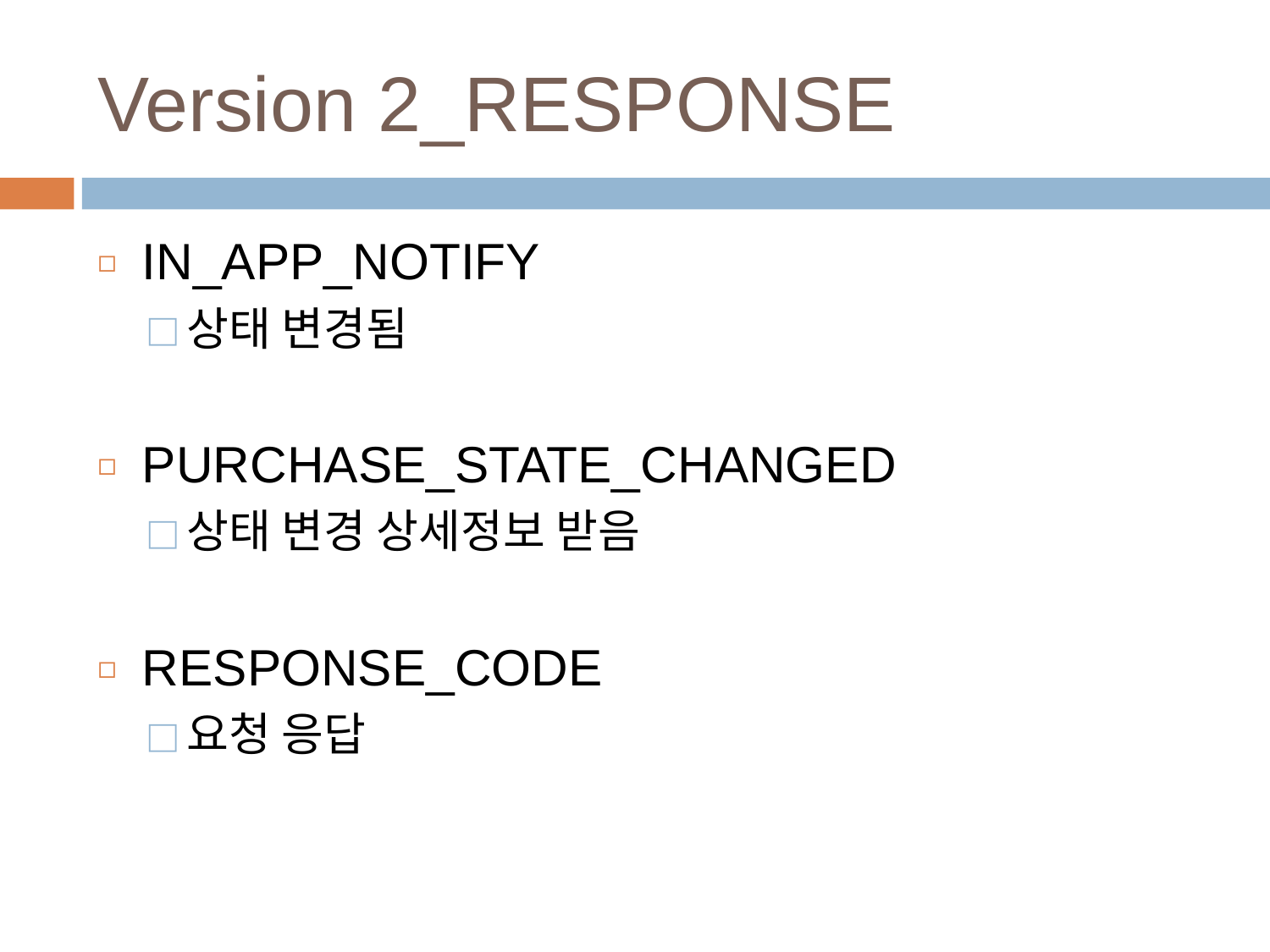

# Version 2_RESPONSE
IN_APP_NOTIFY
상태 변경됨

PURCHASE_STATE_CHANGED
상태 변경 상세정보 받음

RESPONSE_CODE
요청 응답